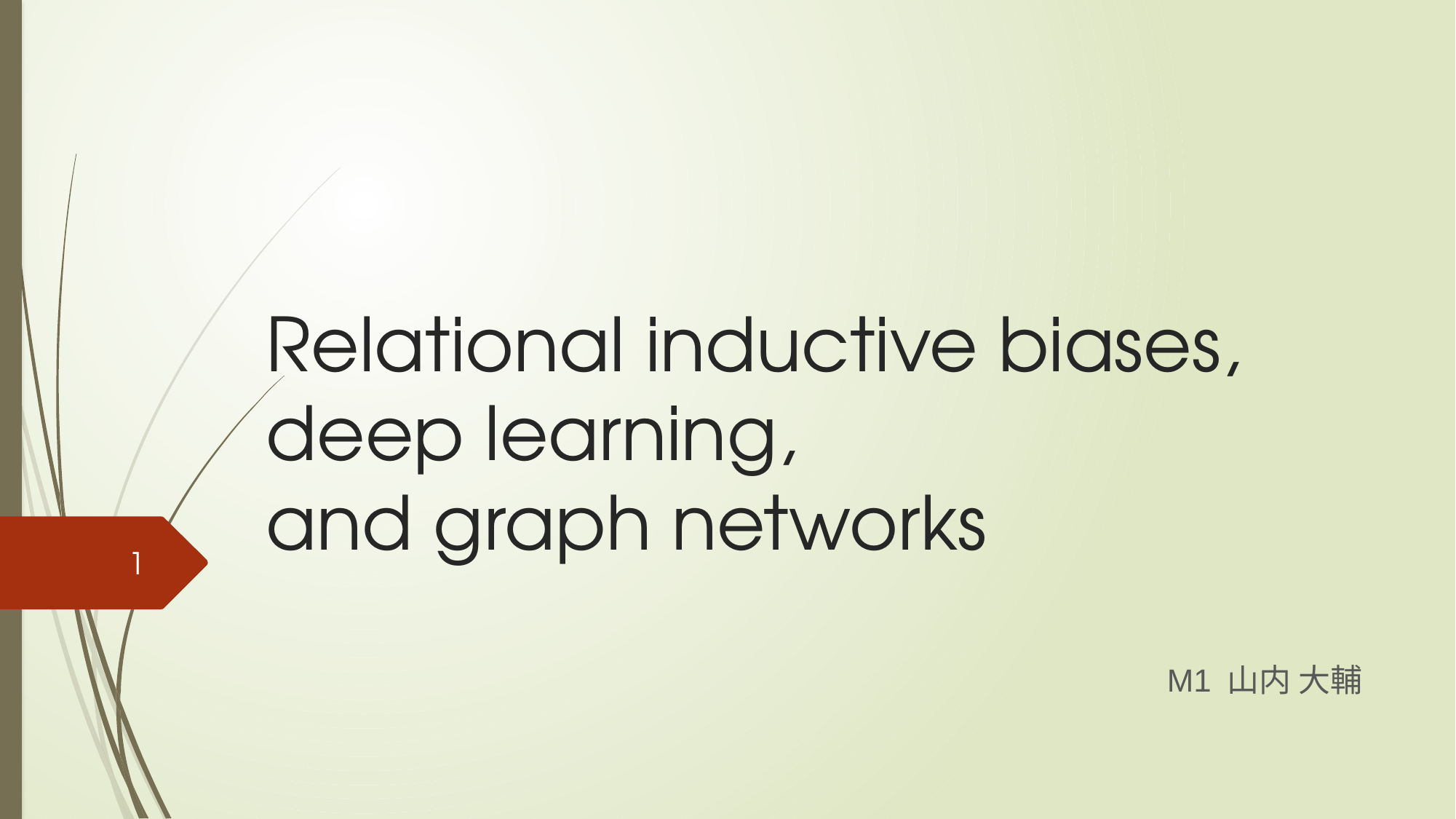

# Relational inductive biases, deep learning, and graph networks
1

M1 山内 大輔